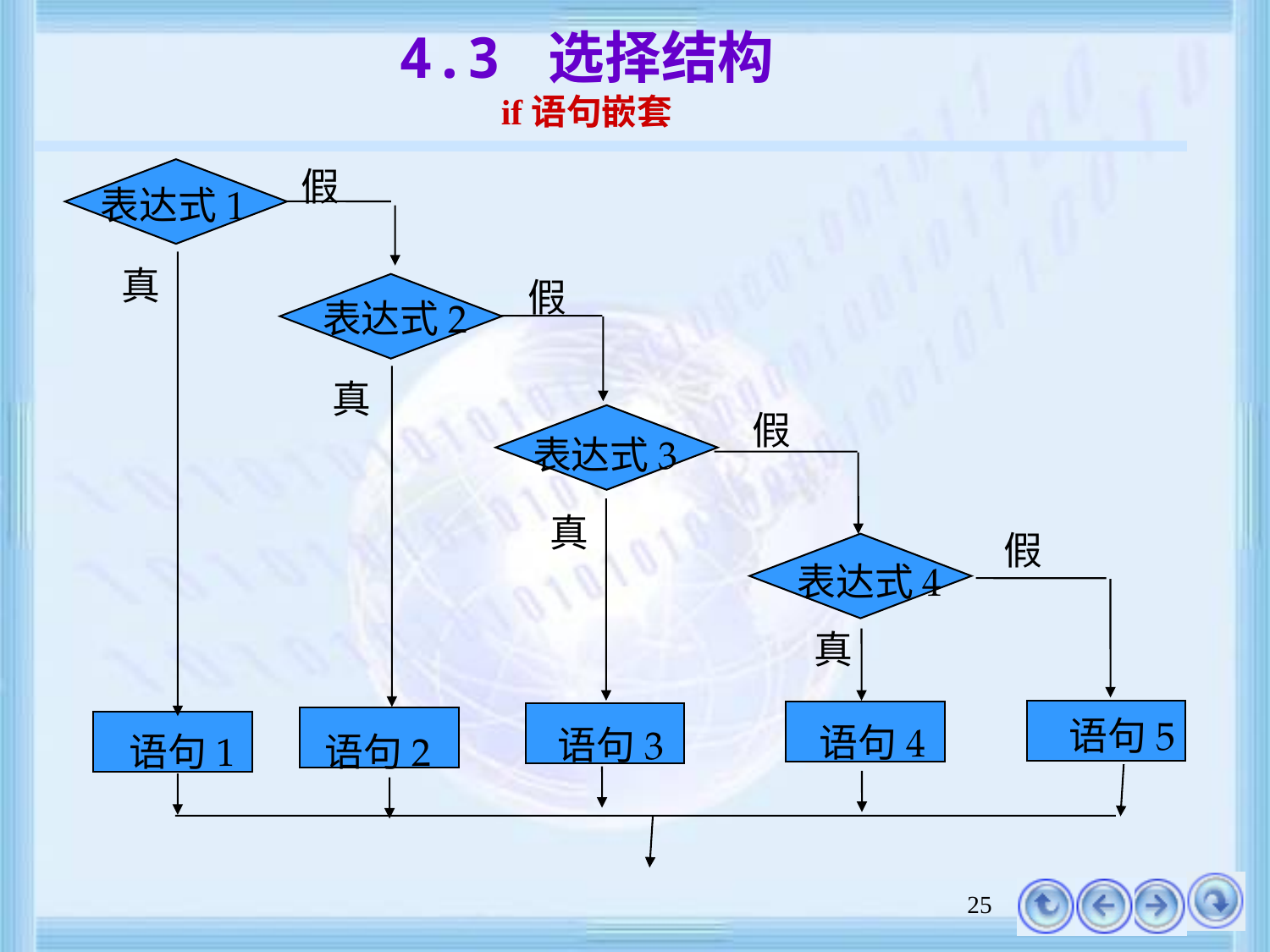

4.3 选择结构
if语句嵌套
假

表达式1

真
假

表达式2

真
假

表达式3

真
假

表达式4

真

  语句5

语句4
语句3
语句1
语句2

25